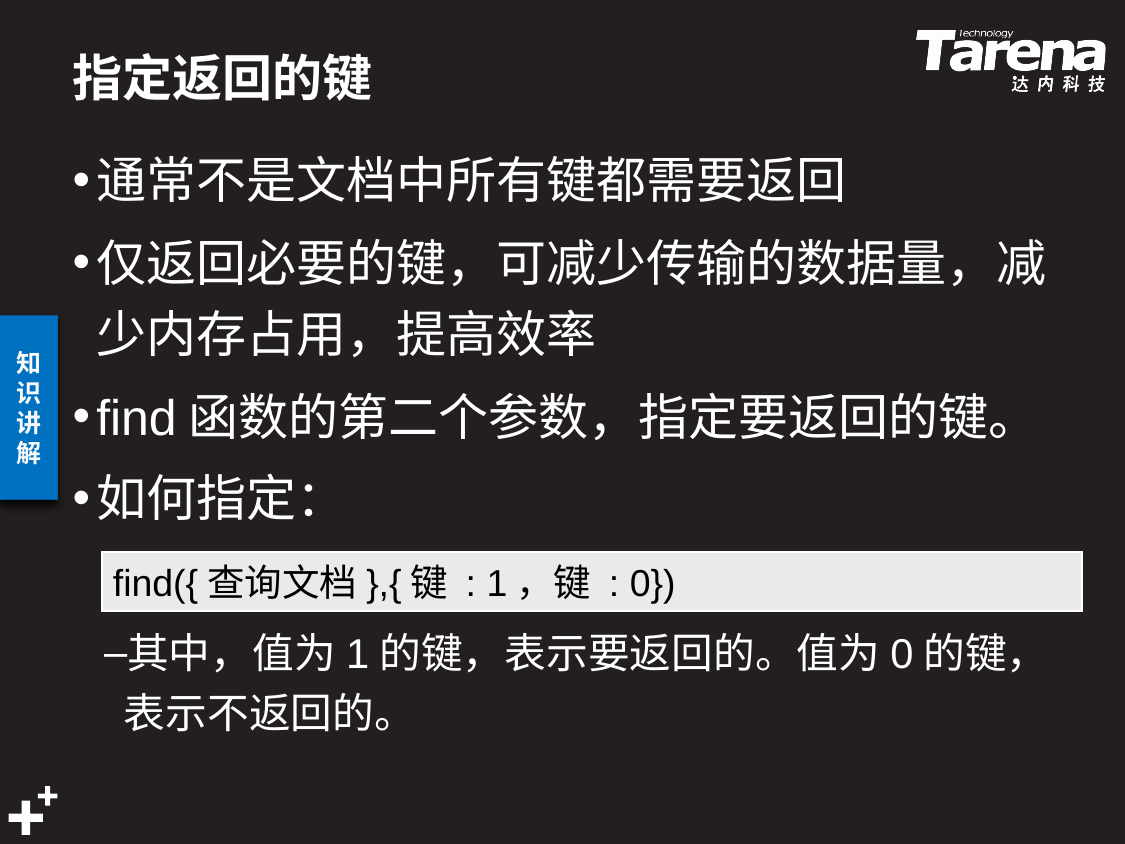

# 指定返回的键
通常不是文档中所有键都需要返回
仅返回必要的键，可减少传输的数据量，减少内存占用，提高效率
find函数的第二个参数，指定要返回的键。
如何指定：

其中，值为1的键，表示要返回的。值为0的键，表示不返回的。
find({查询文档},{键 : 1，键 : 0})